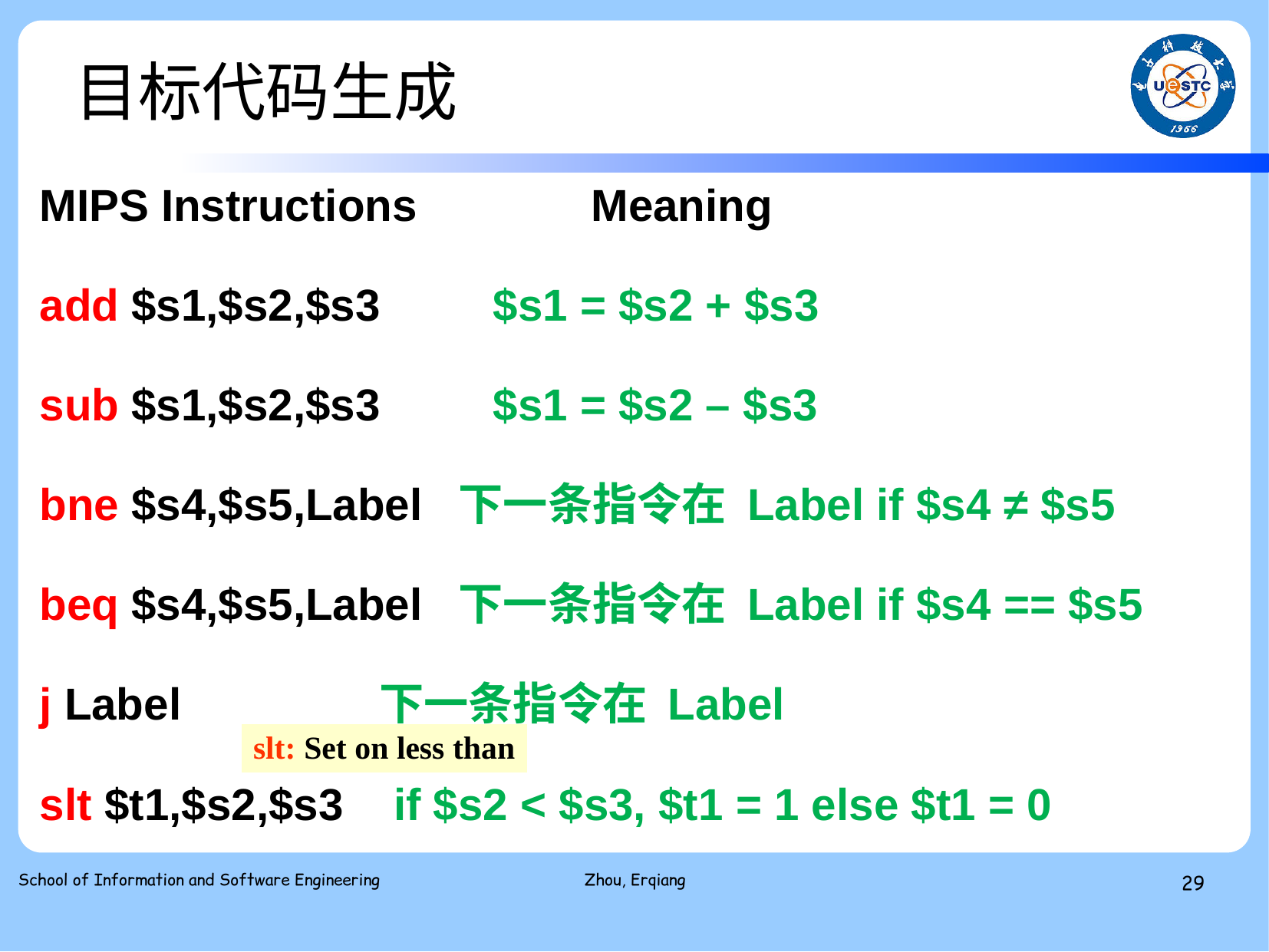

目标代码生成
MIPS Instructions              Meaning

add $s1,$s2,$s3         $s1 = $s2 + $s3

sub $s1,$s2,$s3         $s1 = $s2 – $s3

bne $s4,$s5,Label  下一条指令在 Label if $s4 ≠ $s5

beq $s4,$s5,Label  下一条指令在 Label if $s4 == $s5

j Label               下一条指令在 Label

slt $t1,$s2,$s3    if $s2 < $s3, $t1 = 1 else $t1 = 0
slt: Set on less than
School of Information and Software Engineering
Zhou, Erqiang
29